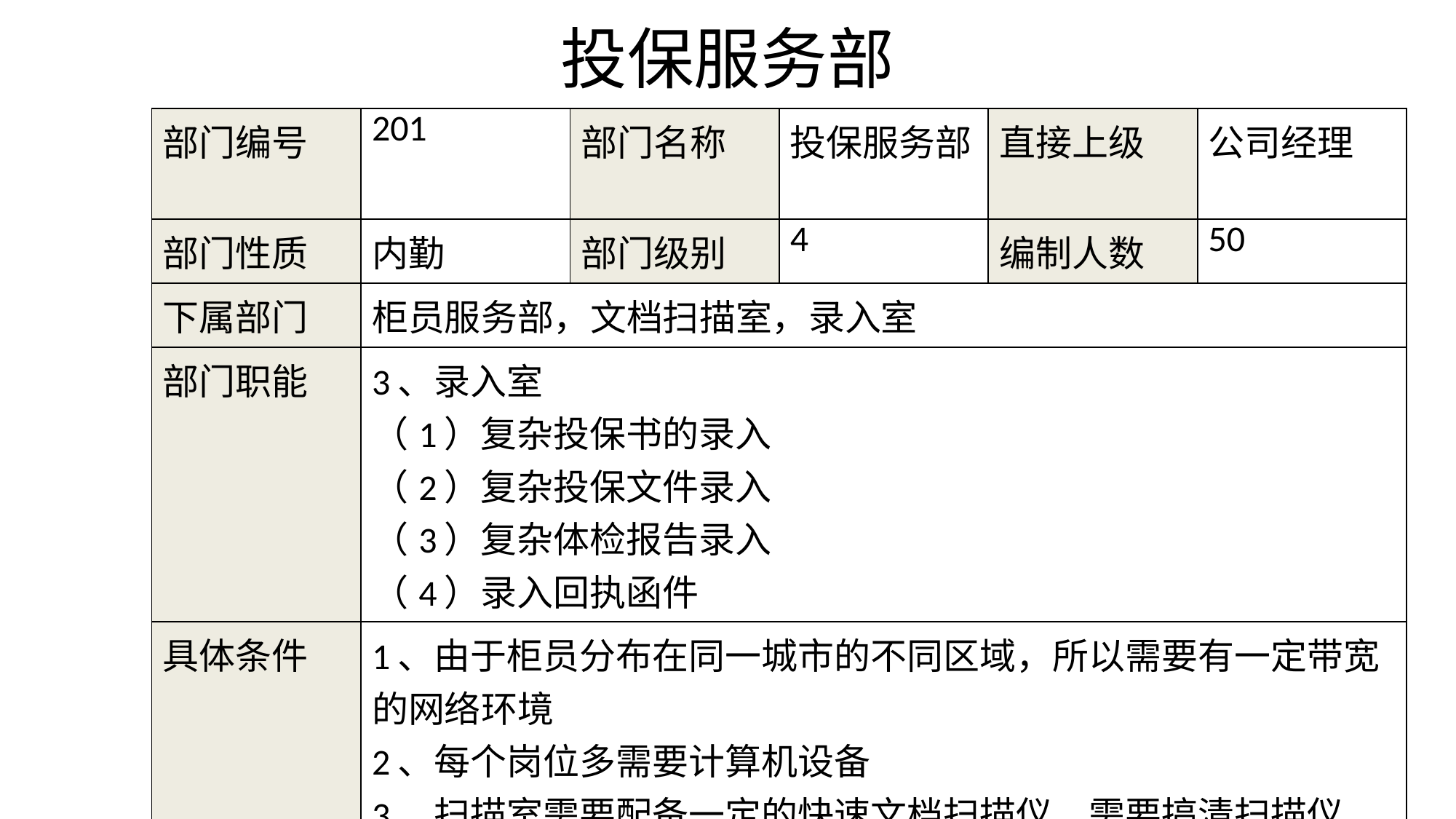

# 投保服务部
| 部门编号 | 201 | 部门名称 | 投保服务部 | 直接上级 | 公司经理 |
| --- | --- | --- | --- | --- | --- |
| 部门性质 | 内勤 | 部门级别 | 4 | 编制人数 | 50 |
| 下属部门 | 柜员服务部，文档扫描室，录入室 |  |  |  |  |
| 部门职能 | 3、录入室 （1）复杂投保书的录入 （2）复杂投保文件录入 （3）复杂体检报告录入 （4）录入回执函件 |  |  |  |  |
| 具体条件 | 1、由于柜员分布在同一城市的不同区域，所以需要有一定带宽的网络环境 2、每个岗位多需要计算机设备 3、扫描室需要配备一定的快速文档扫描仪，需要搞清扫描仪 4、每位工作人员需要配备打印机，打印各类文件 |  |  |  |  |